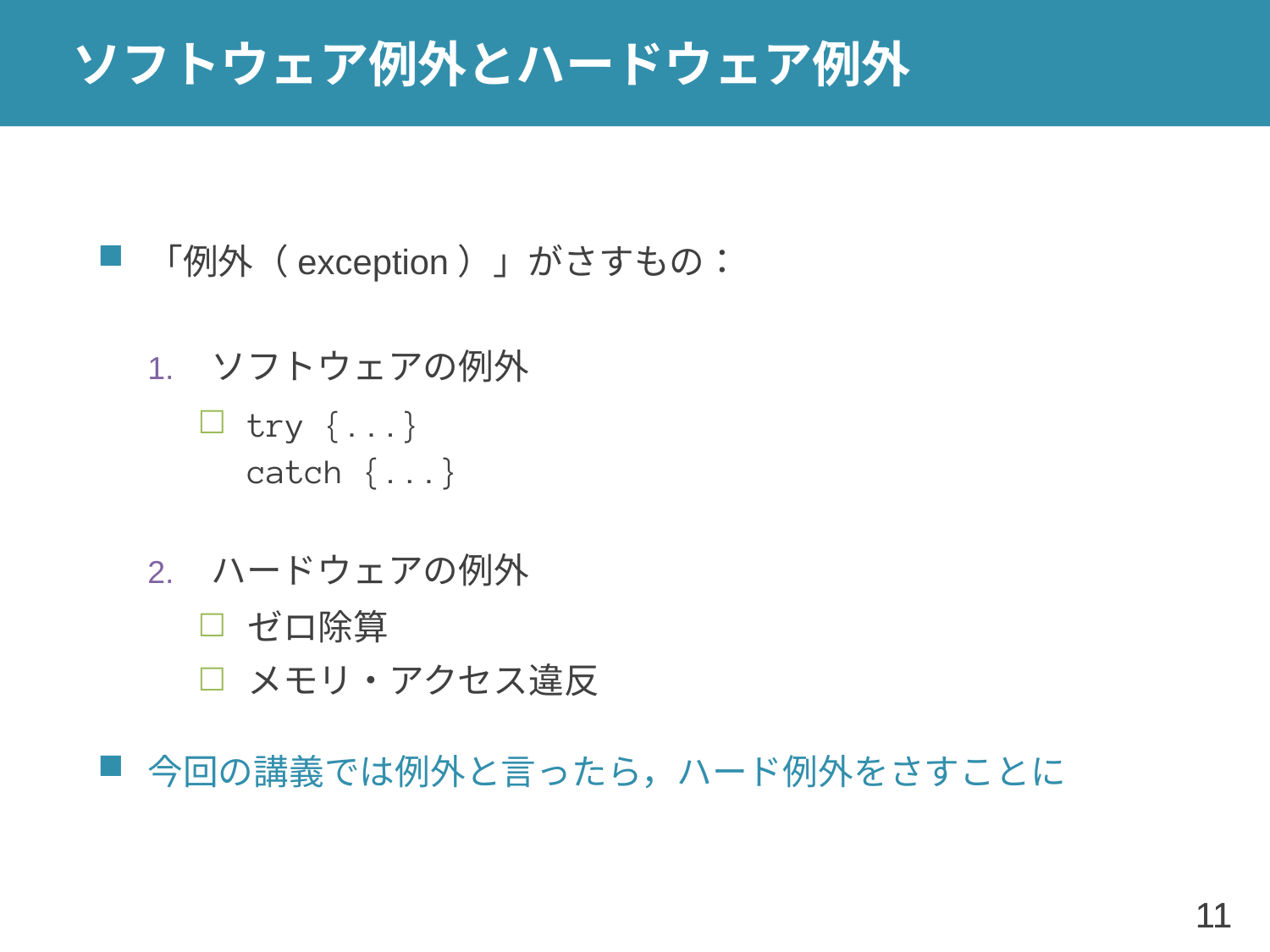

# ソフトウェア例外とハードウェア例外
「例外（exception）」がさすもの：
ソフトウェアの例外
try {...}
catch {...}
ハードウェアの例外
ゼロ除算
メモリ・アクセス違反
今回の講義では例外と言ったら，ハード例外をさすことに